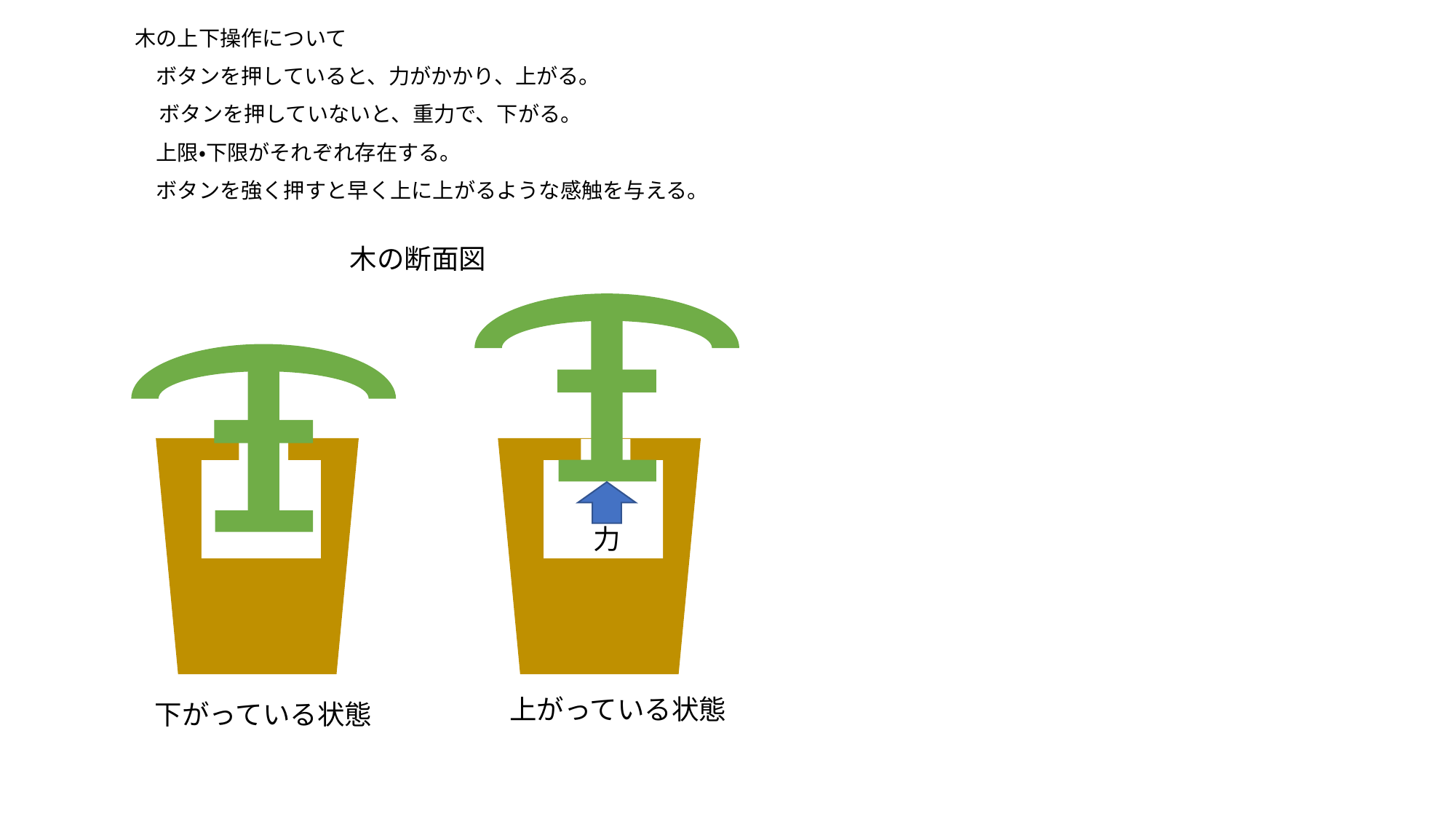

木の上下操作について
　ボタンを押していると、力がかかり、上がる。
    ボタンを押していないと、重力で、下がる。
　上限・下限がそれぞれ存在する。
　ボタンを強く押すと早く上に上がるような感触を与える。
木の断面図

力
上がっている状態
下がっている状態